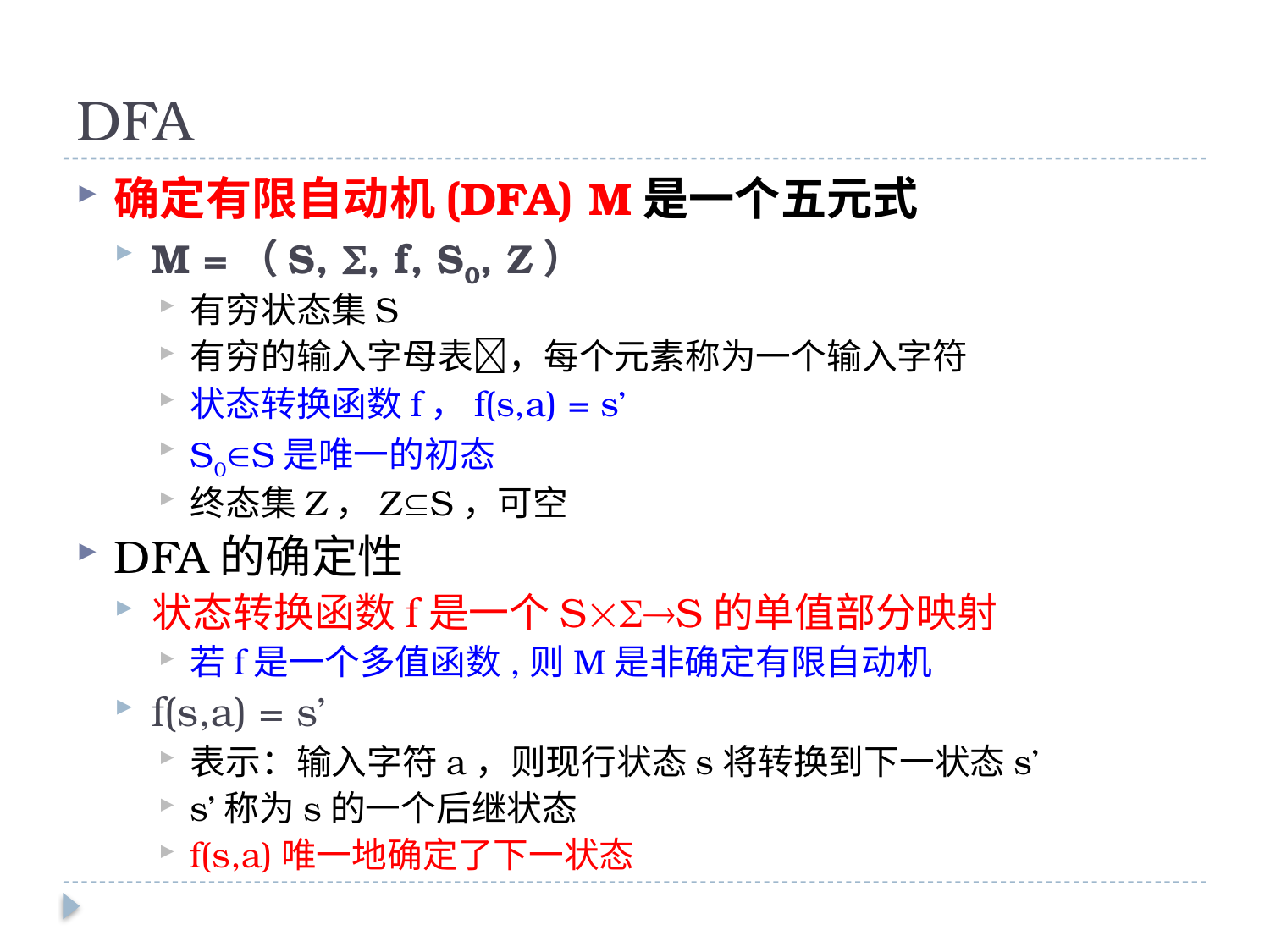

# DFA
确定有限自动机(DFA) M是一个五元式
M =（S, Σ, f, S0, Z）
有穷状态集S
有穷的输入字母表Σ，每个元素称为一个输入字符
状态转换函数f，f(s,a) = s’
S0∈S是唯一的初态
终态集Z，Z⊆S，可空
DFA的确定性
状态转换函数f是一个S×Σ→S的单值部分映射
若f是一个多值函数,则M是非确定有限自动机
f(s,a) = s’
表示：输入字符a，则现行状态s将转换到下一状态s’
s’称为s的一个后继状态
f(s,a)唯一地确定了下一状态

49